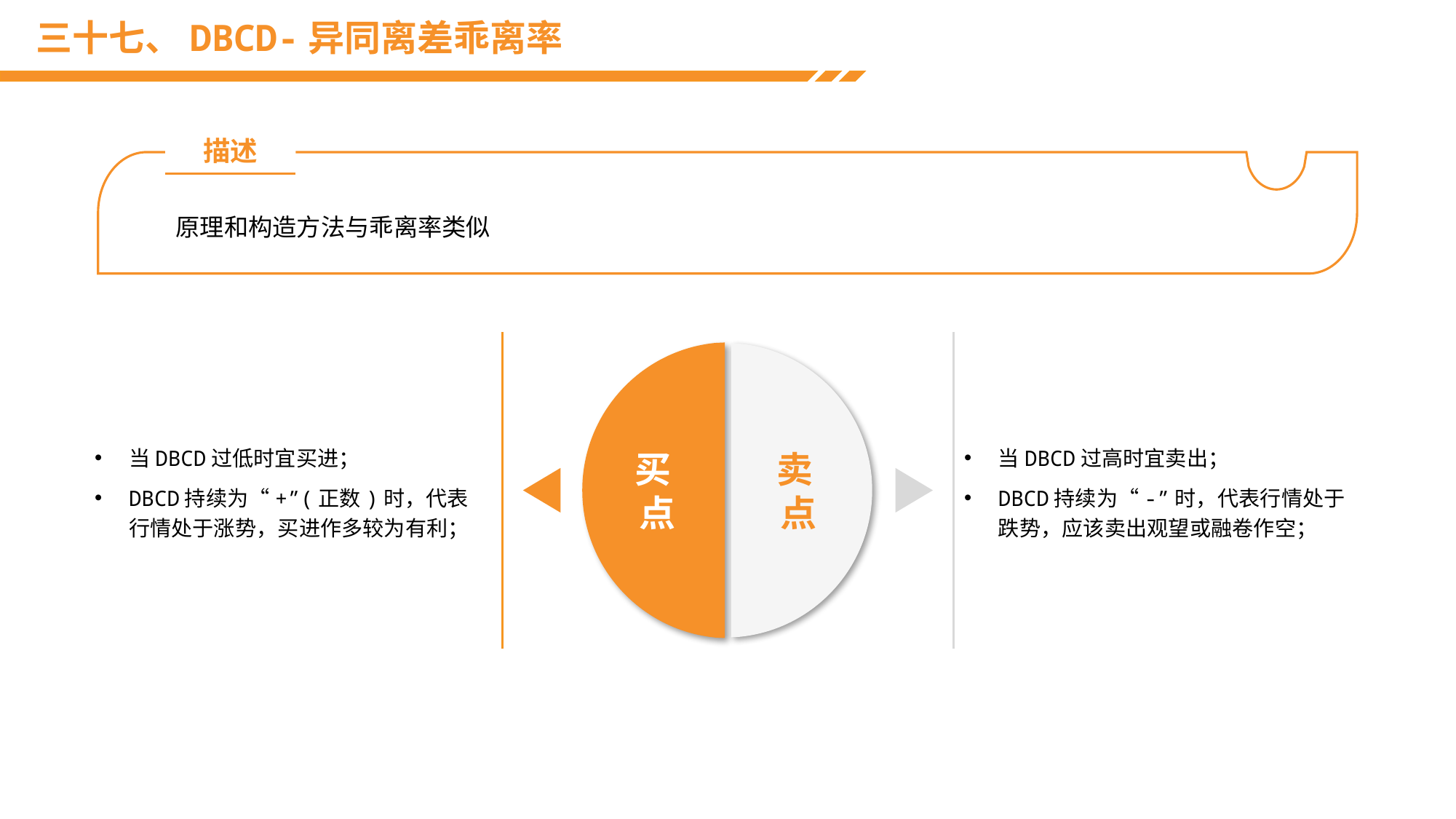

# 三十七、DBCD-异同离差乖离率
描述

原理和构造方法与乖离率类似
当DBCD过低时宜买进；
DBCD持续为“+”(正数)时，代表行情处于涨势，买进作多较为有利；
当DBCD过高时宜卖出；
DBCD持续为“-”时，代表行情处于跌势，应该卖出观望或融卷作空；

买
点
卖
点